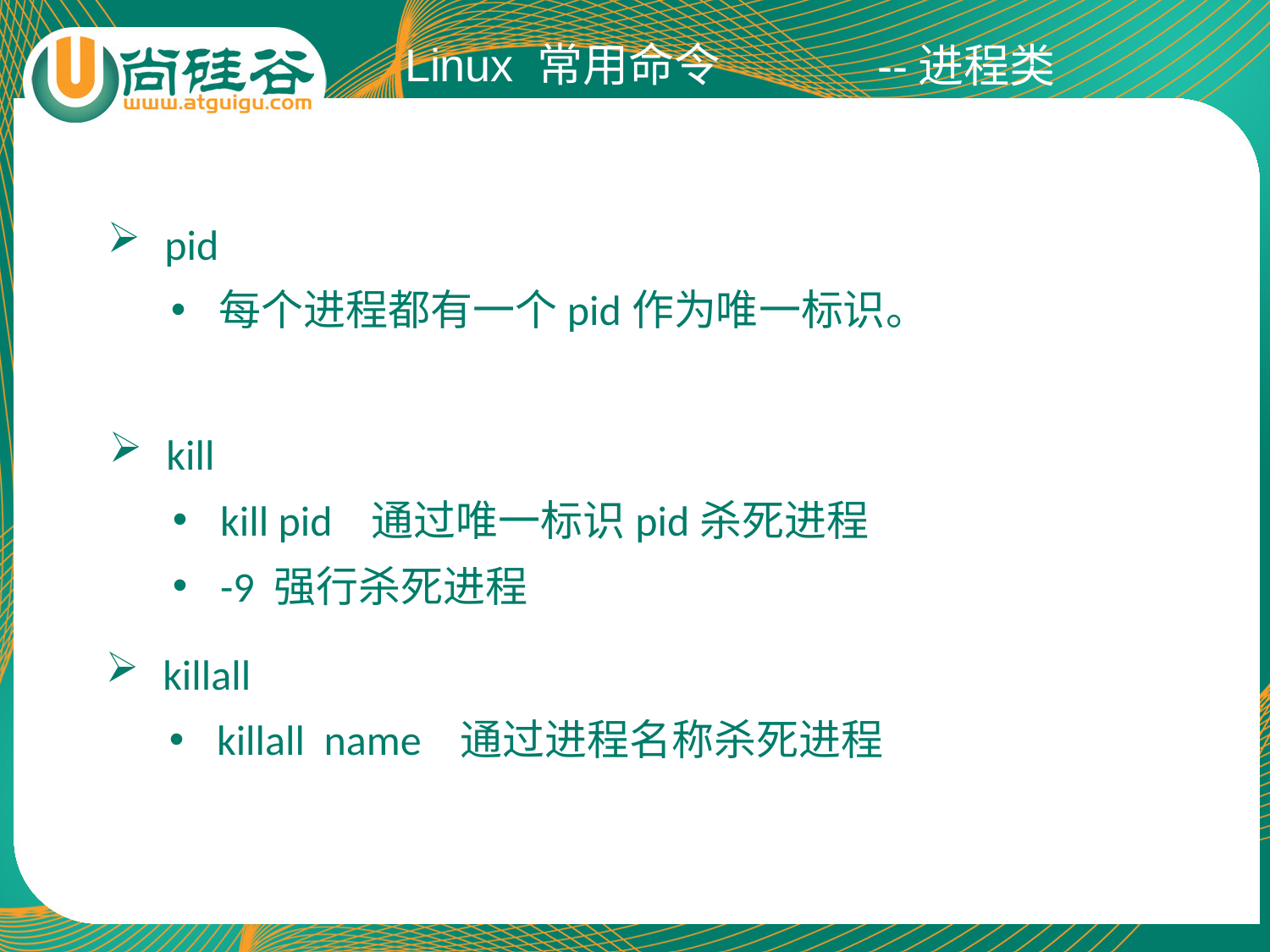

Linux 常用命令
--进程类
 pid
每个进程都有一个pid作为唯一标识。
 kill
kill pid   通过唯一标识pid杀死进程
-9 强行杀死进程
 killall
killall  name   通过进程名称杀死进程